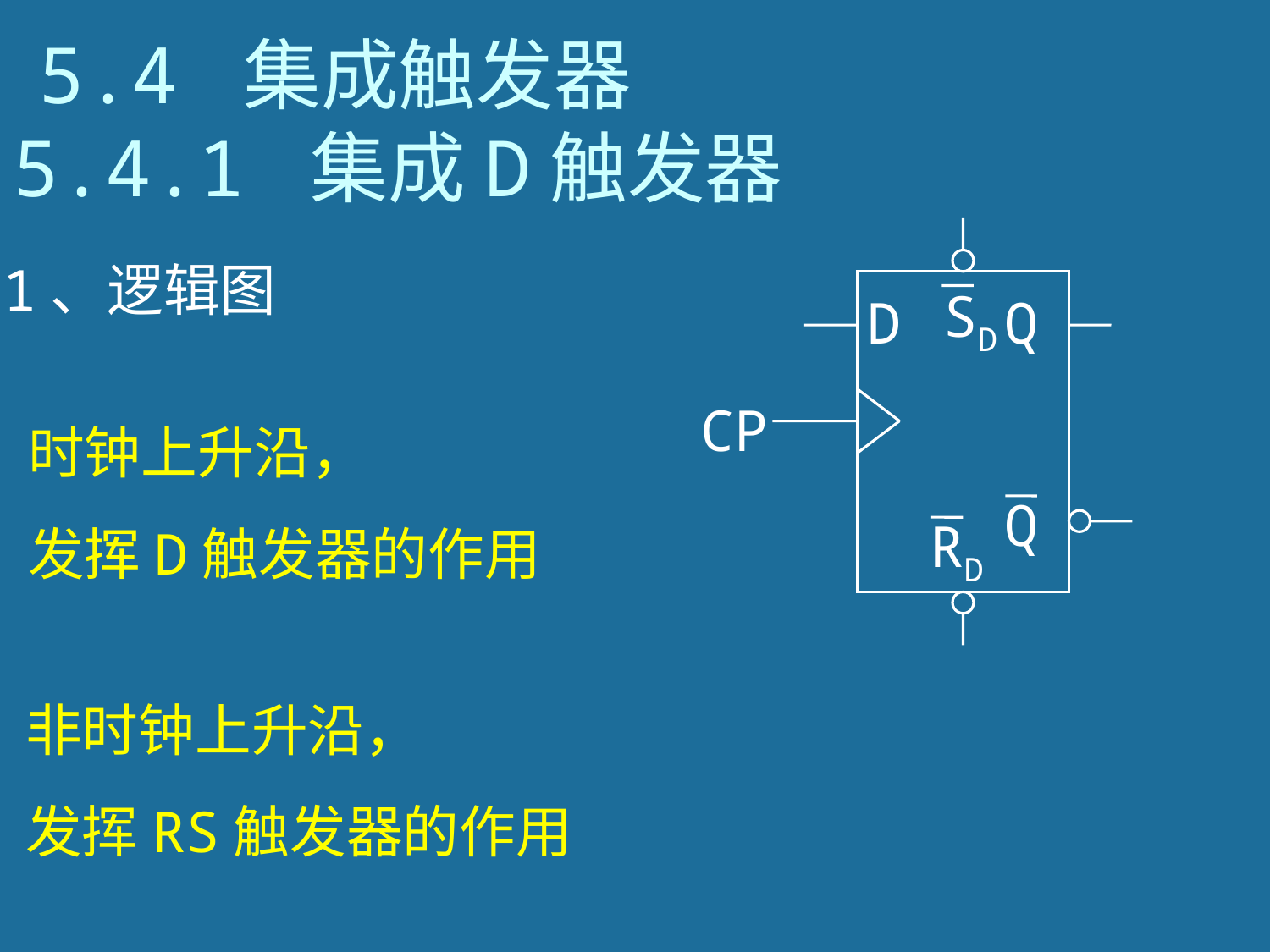

# 5.4 集成触发器 5.4.1 集成D触发器

SD
D
Q

CP

Q

RD

1、逻辑图
时钟上升沿，
发挥D触发器的作用
非时钟上升沿，
发挥RS触发器的作用
126